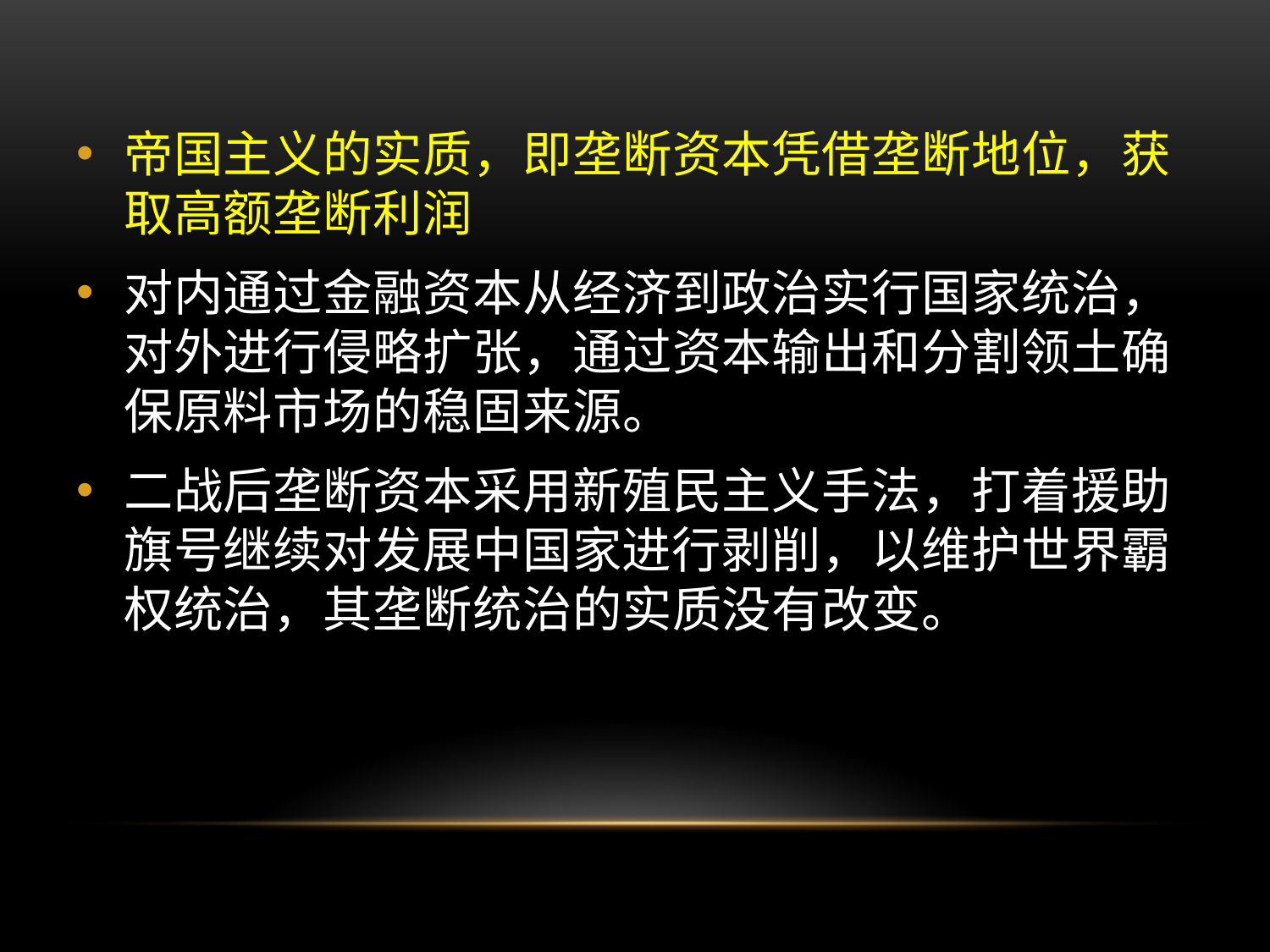

帝国主义的实质，即垄断资本凭借垄断地位，获取高额垄断利润
对内通过金融资本从经济到政治实行国家统治，对外进行侵略扩张，通过资本输出和分割领土确保原料市场的稳固来源。
二战后垄断资本采用新殖民主义手法，打着援助旗号继续对发展中国家进行剥削，以维护世界霸权统治，其垄断统治的实质没有改变。